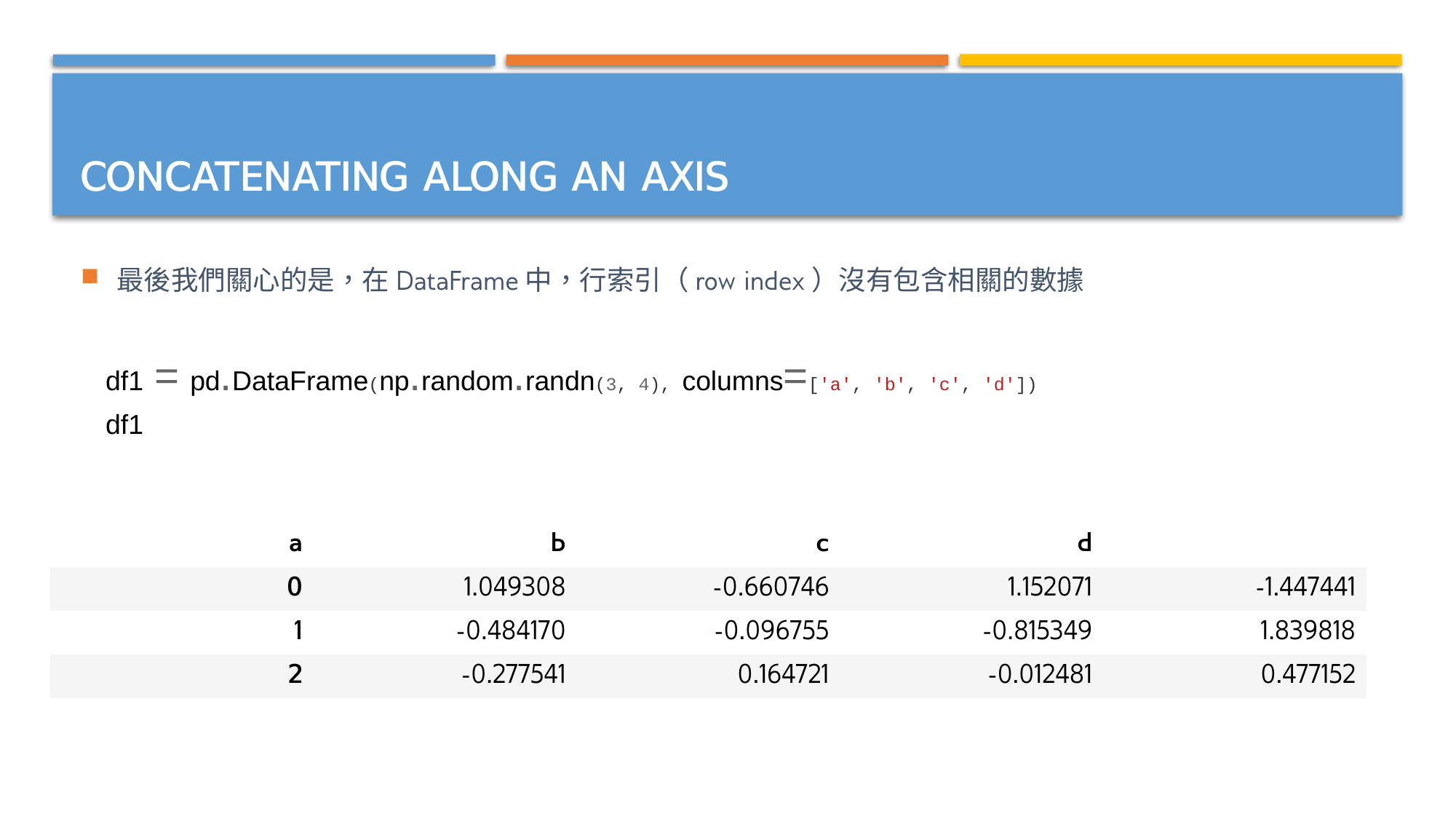

最後我們關心的是，在DataFrame中，行索引（row index）沒有包含相關的數據
# Concatenating Along an Axis
df1 = pd.DataFrame(np.random.randn(3, 4), columns=['a', 'b', 'c', 'd'])
df1
| a | b | c | d |  |
| --- | --- | --- | --- | --- |
| 0 | 1.049308 | -0.660746 | 1.152071 | -1.447441 |
| 1 | -0.484170 | -0.096755 | -0.815349 | 1.839818 |
| 2 | -0.277541 | 0.164721 | -0.012481 | 0.477152 |